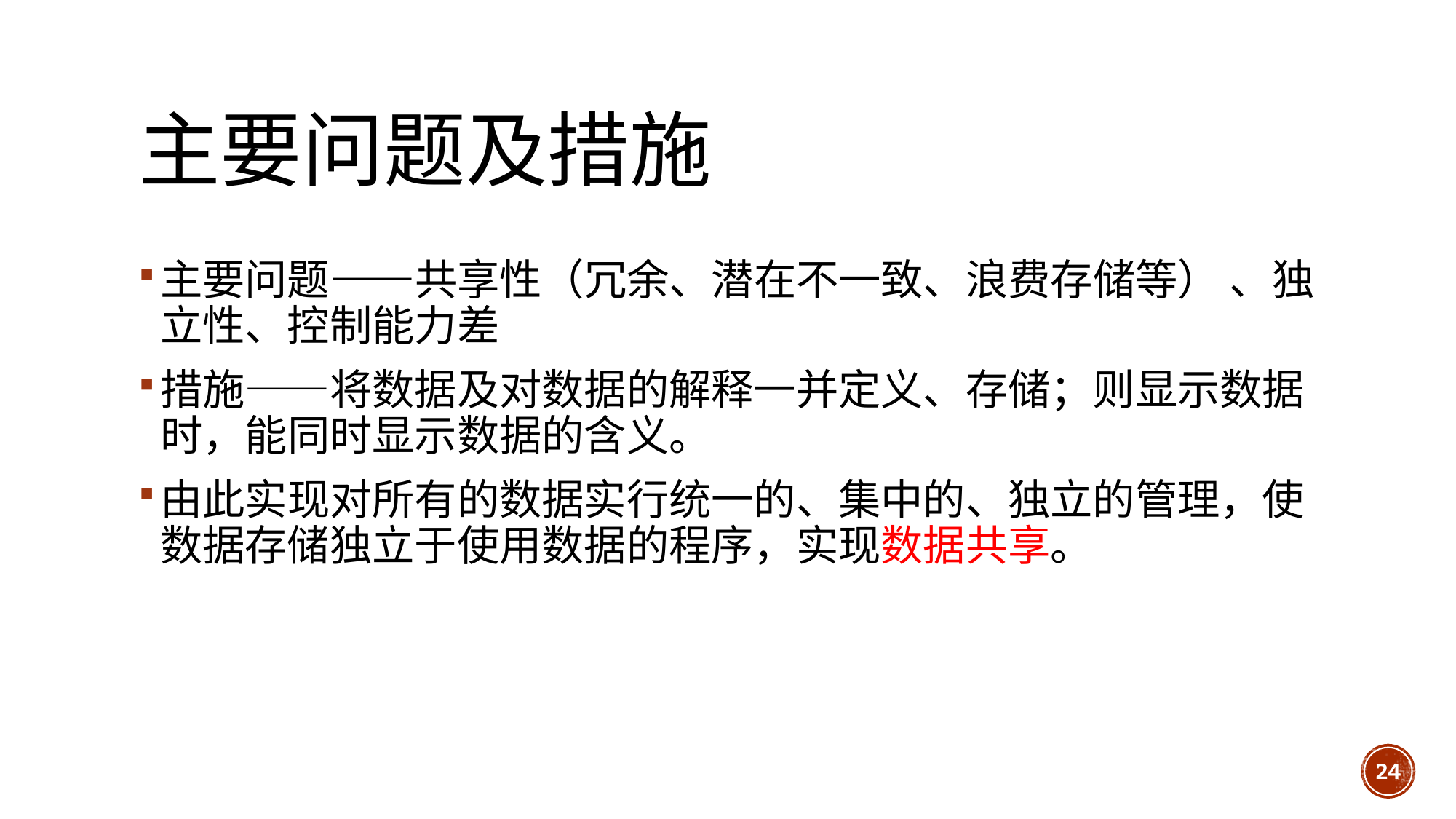

# 主要问题及措施
主要问题——共享性（冗余、潜在不一致、浪费存储等） 、独立性、控制能力差
措施——将数据及对数据的解释一并定义、存储；则显示数据时，能同时显示数据的含义。
由此实现对所有的数据实行统一的、集中的、独立的管理，使数据存储独立于使用数据的程序，实现数据共享。

24